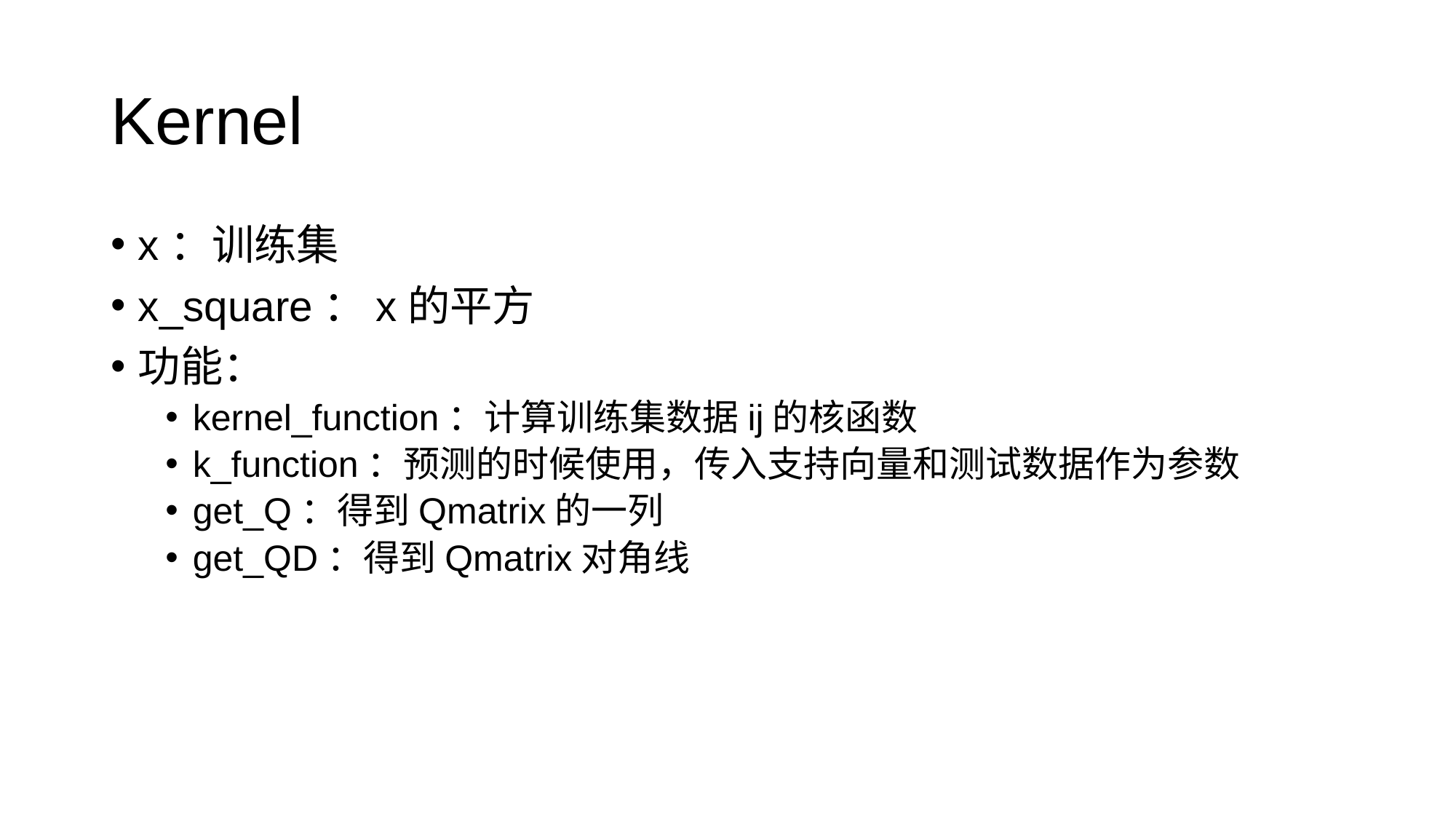

# Kernel
x：训练集
x_square：x的平方
功能：
kernel_function：计算训练集数据ij的核函数
k_function：预测的时候使用，传入支持向量和测试数据作为参数
get_Q：得到Qmatrix的一列
get_QD：得到Qmatrix对角线